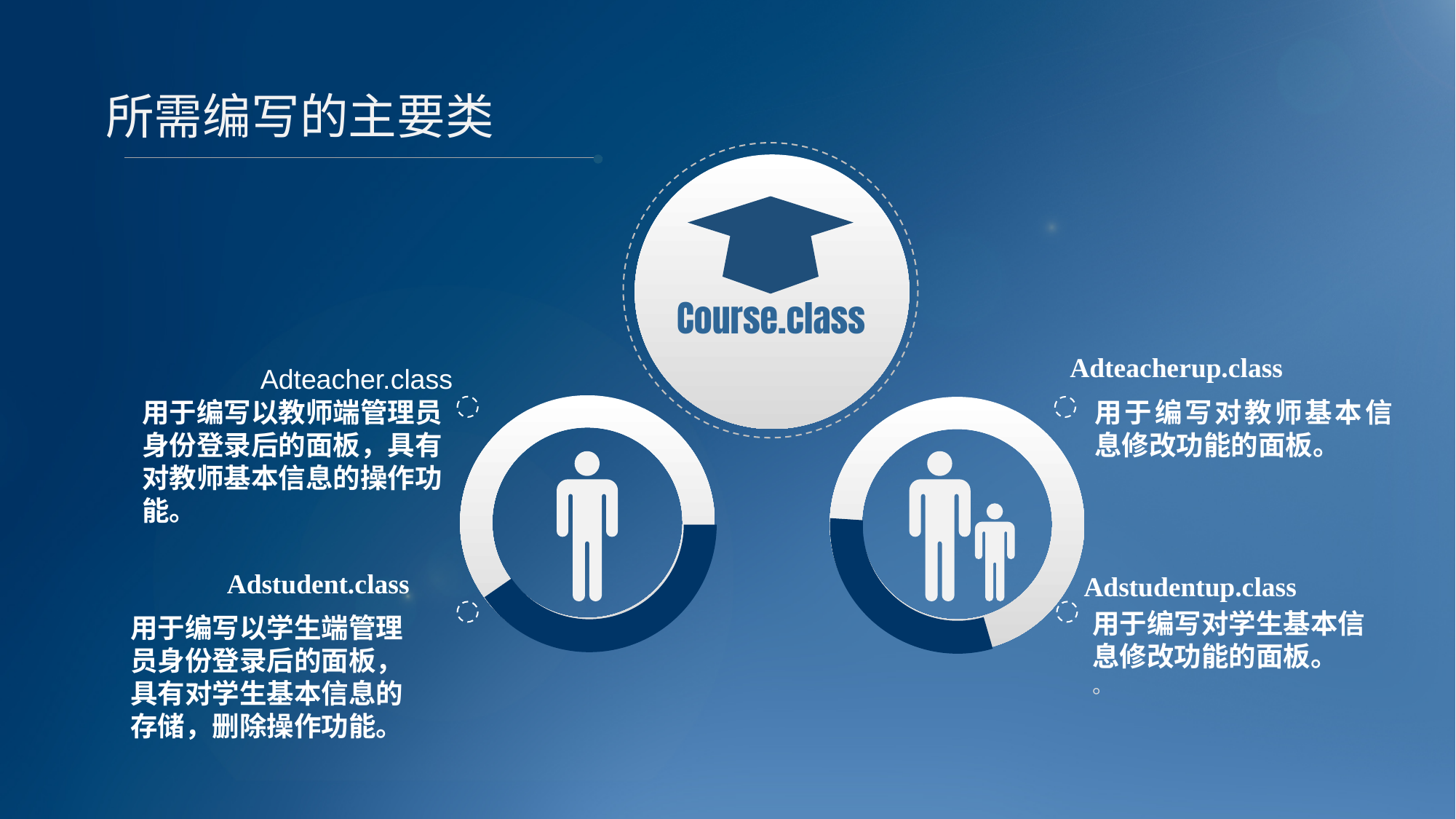

所需编写的主要类

Course.class
Adteacherup.class
Adteacher.class
用于编写以教师端管理员身份登录后的面板，具有对教师基本信息的操作功能。
用于编写对教师基本信息修改功能的面板。

Adstudent.class
Adstudentup.class
用于编写对学生基本信息修改功能的面板。
。

用于编写以学生端管理员身份登录后的面板，具有对学生基本信息的存储，删除操作功能。